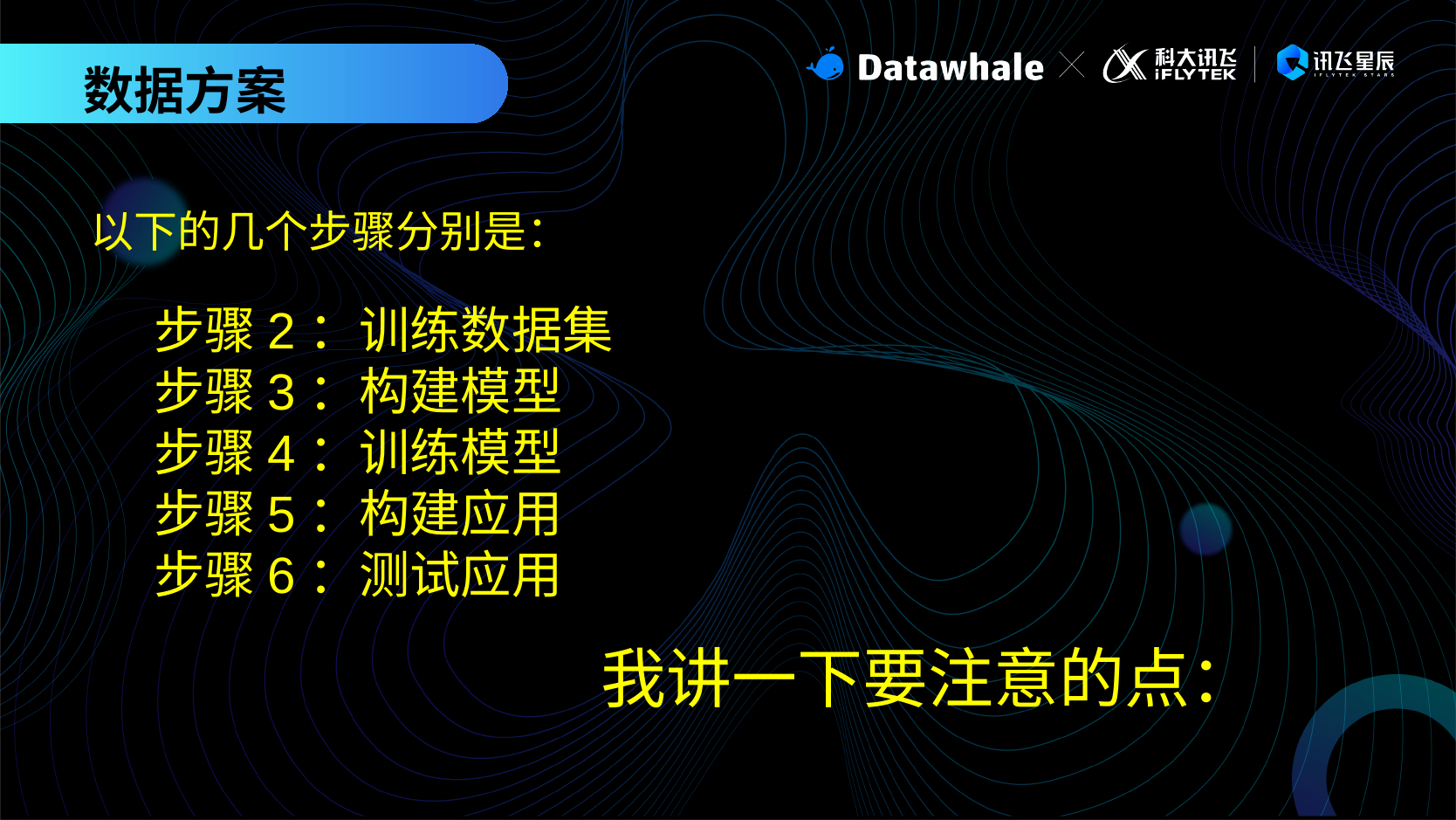

数据方案
以下的几个步骤分别是：
步骤2：训练数据集
步骤3：构建模型
步骤4：训练模型
步骤5：构建应用
步骤6：测试应用
我讲一下要注意的点：